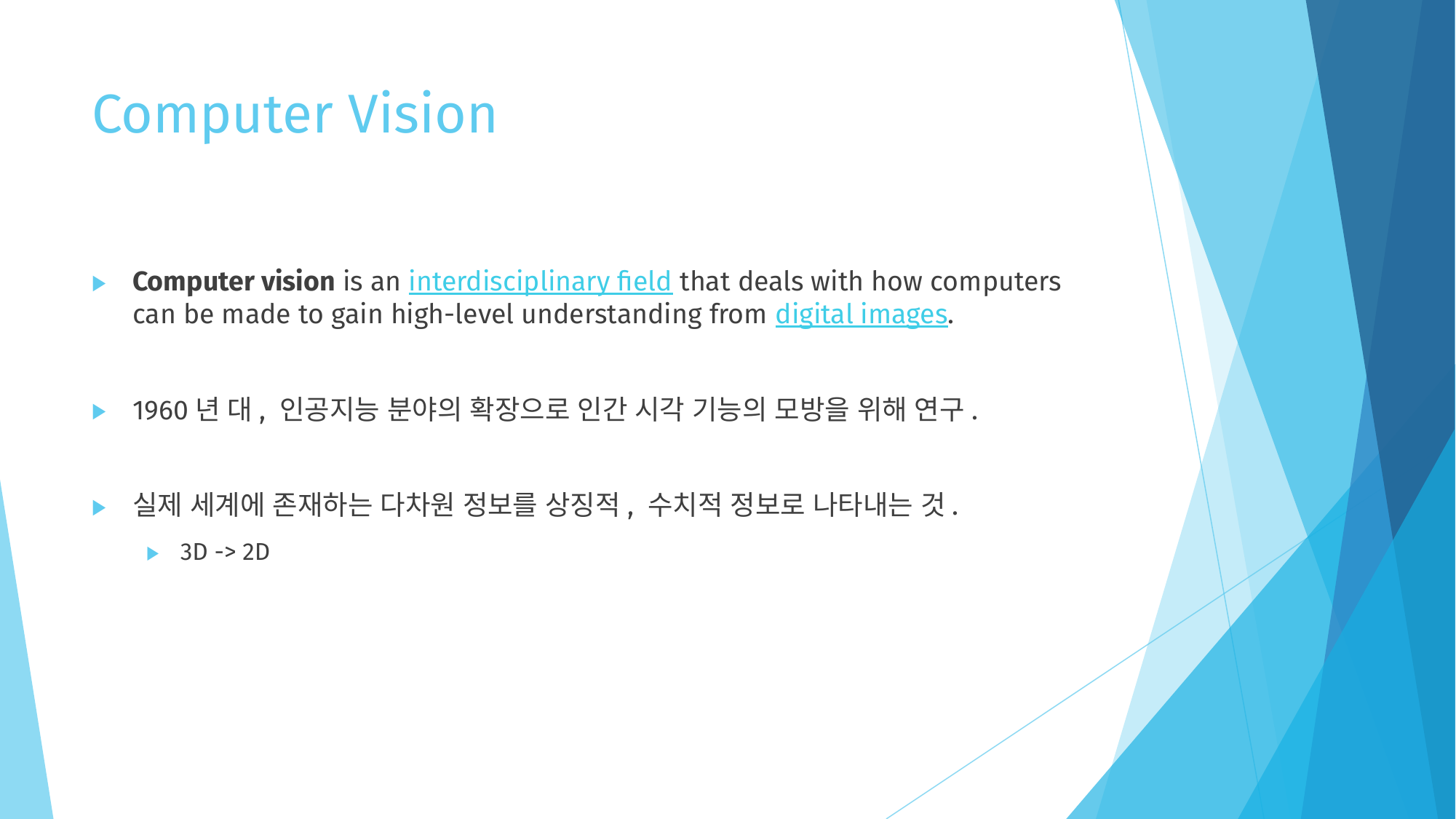

# Computer Vision
Computer vision is an interdisciplinary field that deals with how computers can be made to gain high-level understanding from digital images.

1960년 대, 인공지능 분야의 확장으로 인간 시각 기능의 모방을 위해 연구.

실제 세계에 존재하는 다차원 정보를 상징적, 수치적 정보로 나타내는 것.
3D -> 2D